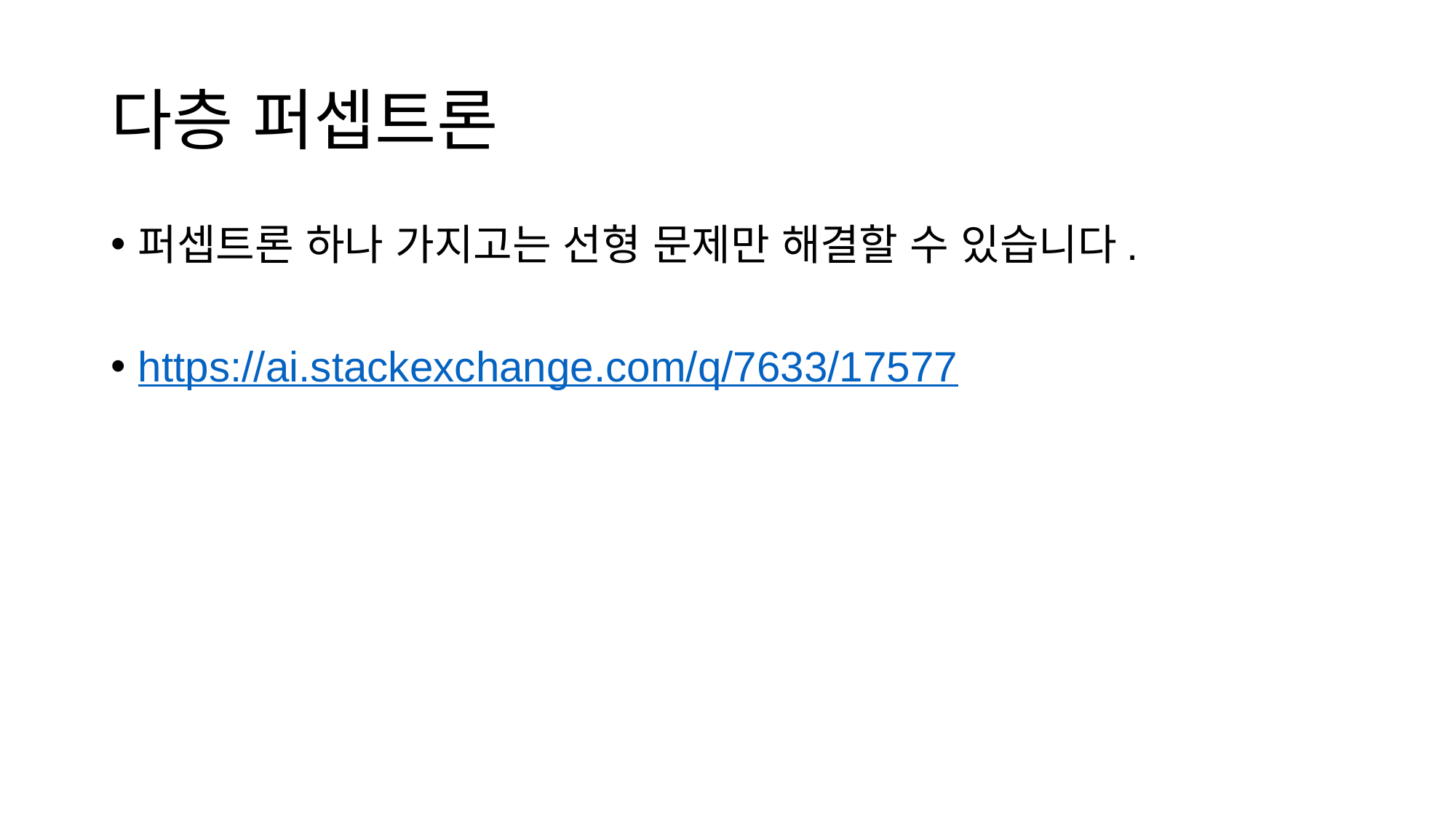

# 다층 퍼셉트론
퍼셉트론 하나 가지고는 선형 문제만 해결할 수 있습니다.

https://ai.stackexchange.com/q/7633/17577